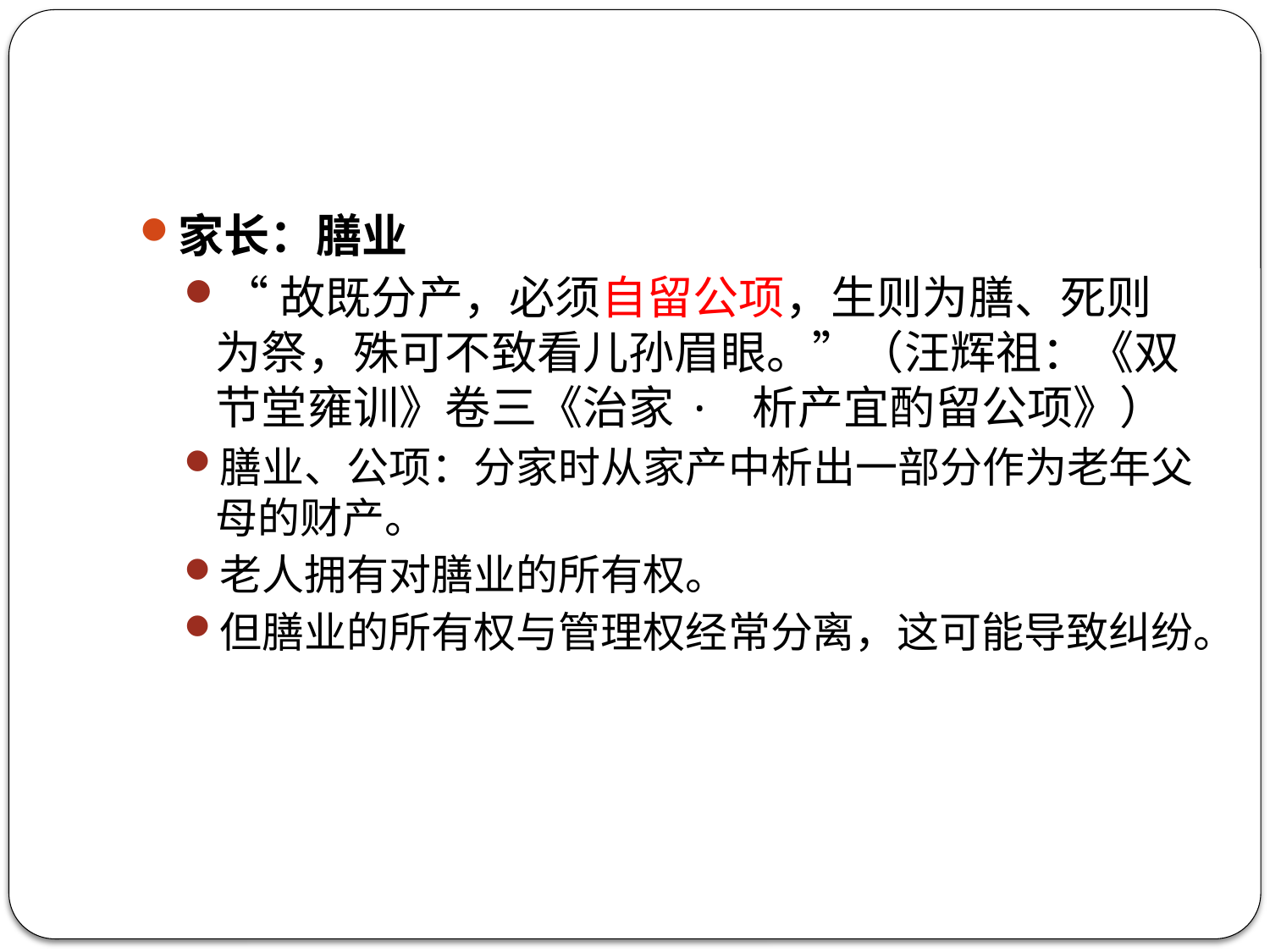

#
家长：膳业
“故既分产，必须自留公项，生则为膳、死则为祭，殊可不致看儿孙眉眼。”（汪辉祖：《双节堂雍训》卷三《治家· 析产宜酌留公项》）
膳业、公项：分家时从家产中析出一部分作为老年父母的财产。
老人拥有对膳业的所有权。
但膳业的所有权与管理权经常分离，这可能导致纠纷。